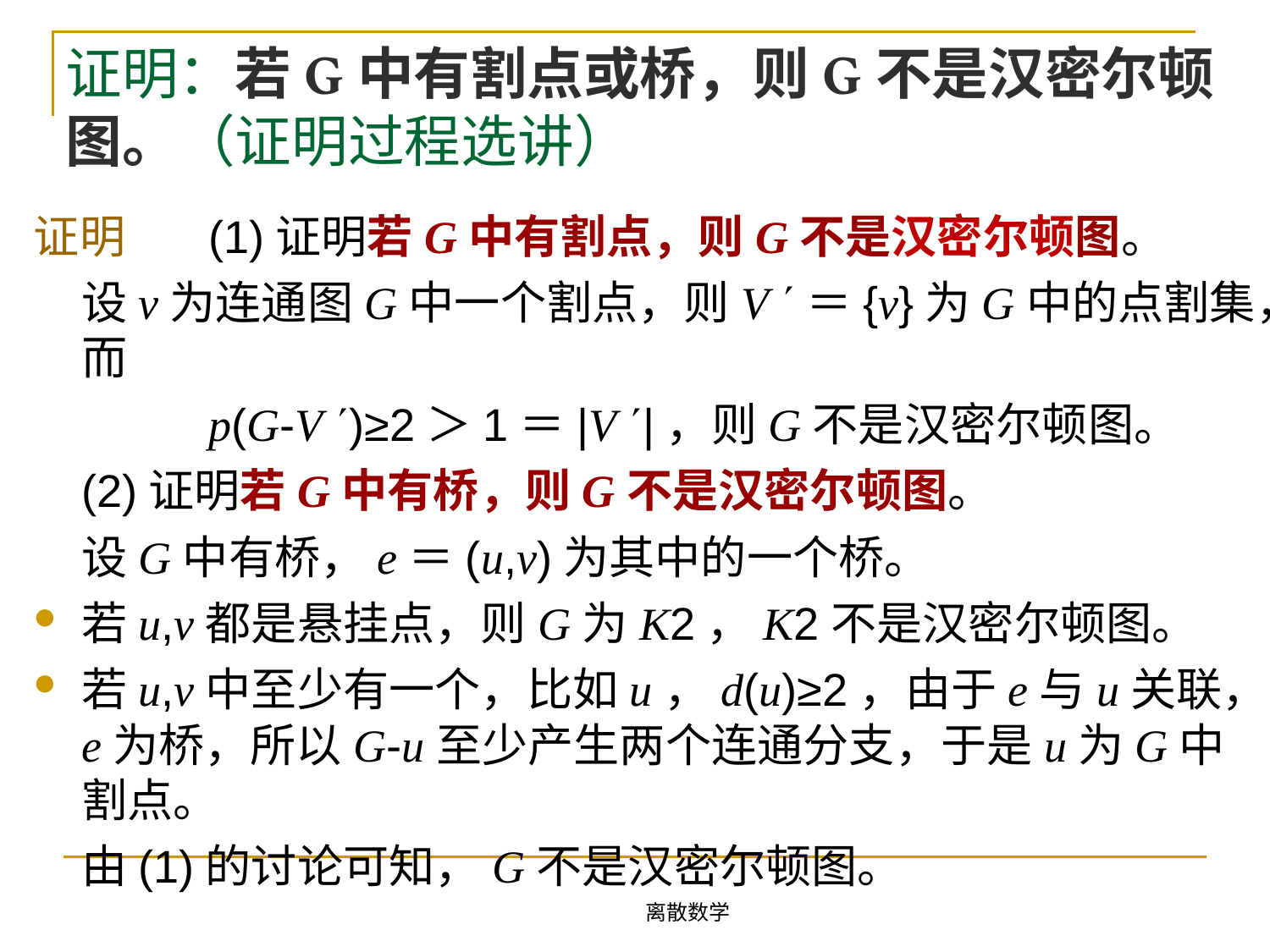

# 证明：若G中有割点或桥，则G不是汉密尔顿图。（证明过程选讲）
证明	(1)证明若G中有割点，则G不是汉密尔顿图。
	设v为连通图G中一个割点，则V ′＝{v}为G中的点割集，而
		p(G-V ′)≥2＞1＝|V ′|，则G不是汉密尔顿图。
	(2)证明若G中有桥，则G不是汉密尔顿图。
	设G中有桥，e＝(u,v)为其中的一个桥。
若u,v都是悬挂点，则G为K2，K2不是汉密尔顿图。
若u,v中至少有一个，比如u，d(u)≥2，由于e与u关联，e为桥，所以G-u至少产生两个连通分支，于是u为G中割点。
	由(1)的讨论可知，G不是汉密尔顿图。

离散数学
6